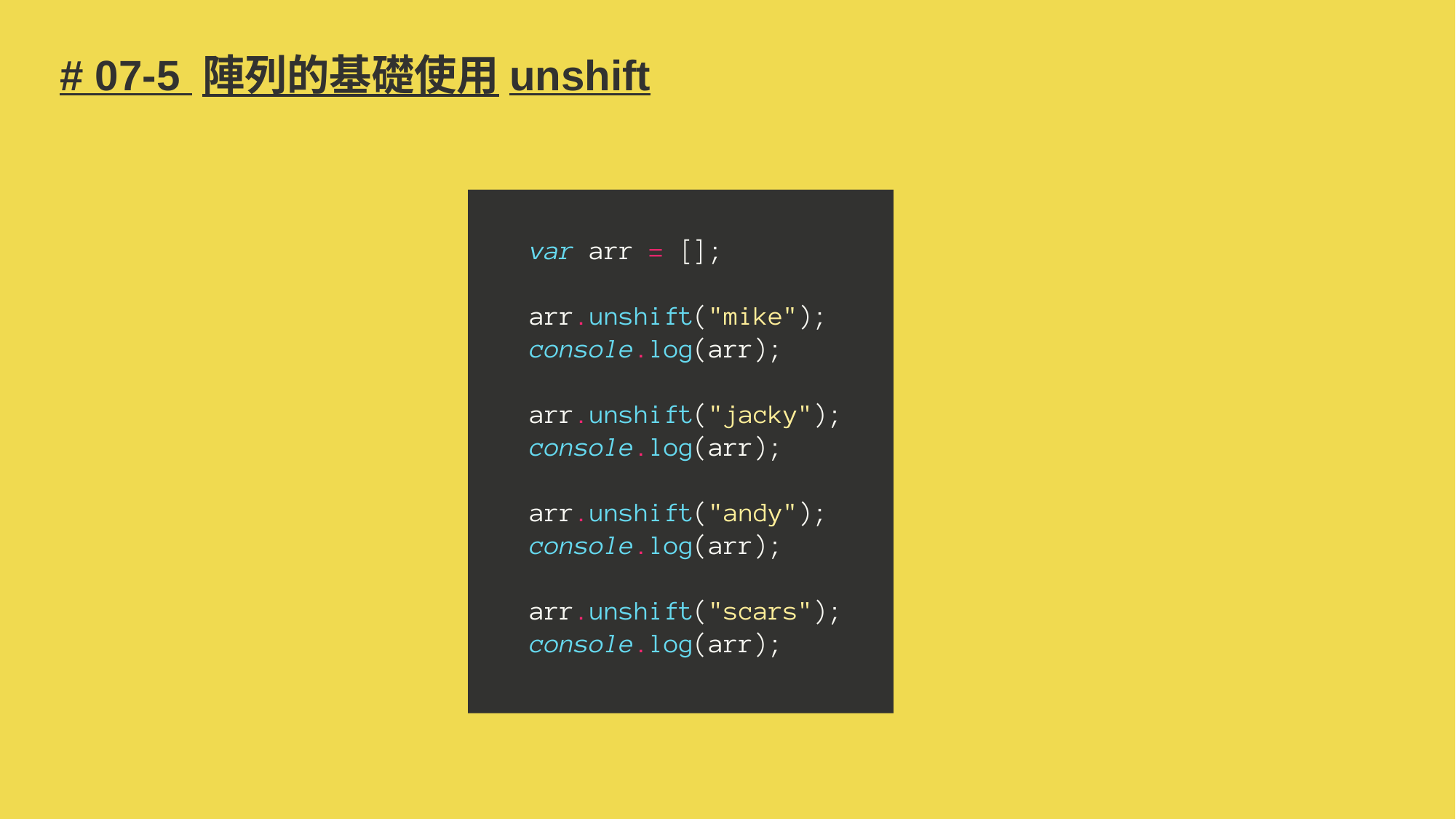

# # 07-5 陣列的基礎使用unshift

var arr = [];

arr.unshift("mike");
console.log(arr);

arr.unshift("jacky");
console.log(arr);

arr.unshift("andy");
console.log(arr);

arr.unshift("scars");
console.log(arr);